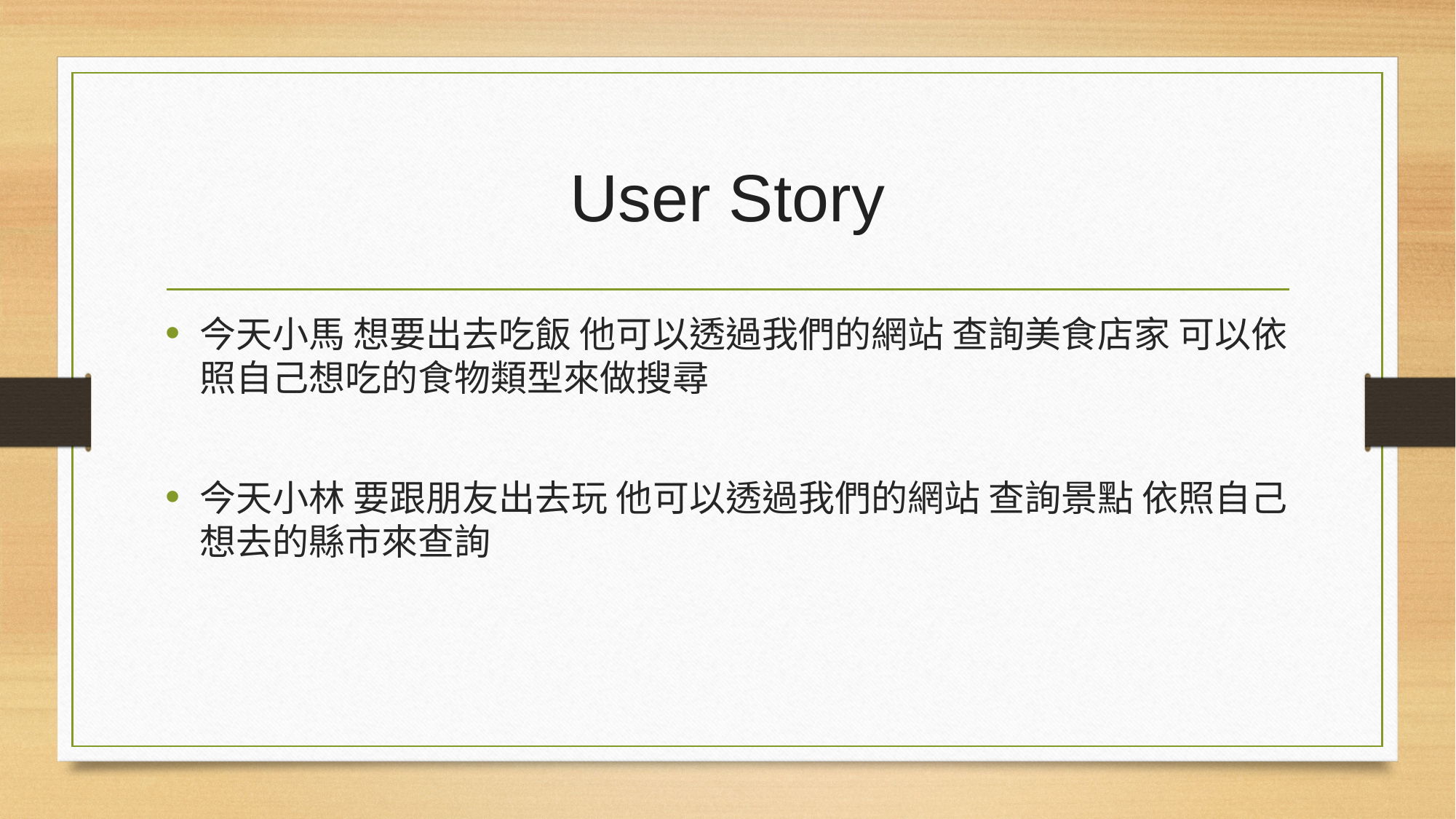

# User Story
今天小馬 想要出去吃飯 他可以透過我們的網站 查詢美食店家 可以依照自己想吃的食物類型來做搜尋

今天小林 要跟朋友出去玩 他可以透過我們的網站 查詢景點 依照自己想去的縣市來查詢